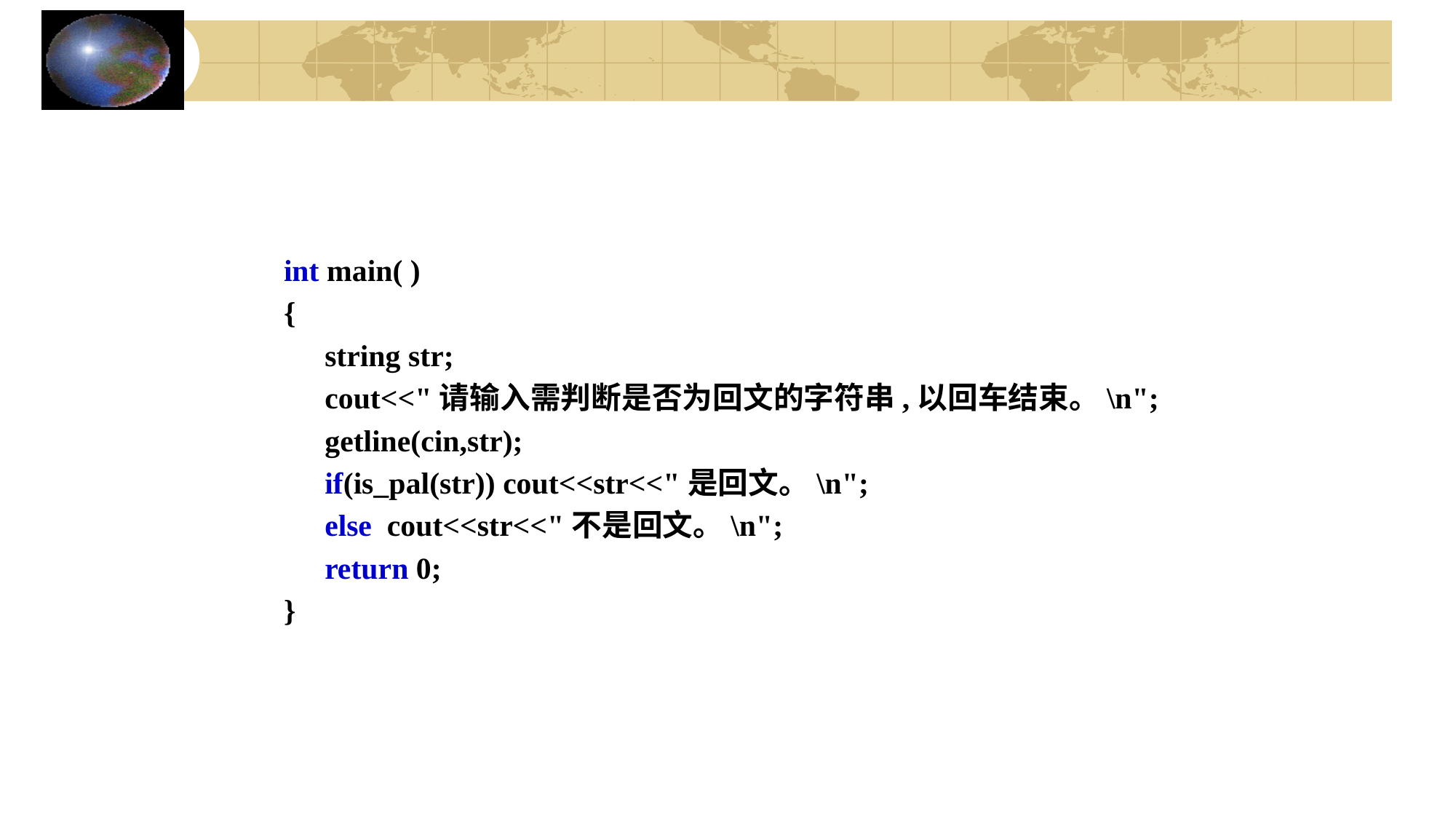

int main( )
{
	string str;
	cout<<"请输入需判断是否为回文的字符串,以回车结束。\n";
	getline(cin,str);
	if(is_pal(str)) cout<<str<<"是回文。\n";
	else  cout<<str<<"不是回文。\n";
	return 0;
}